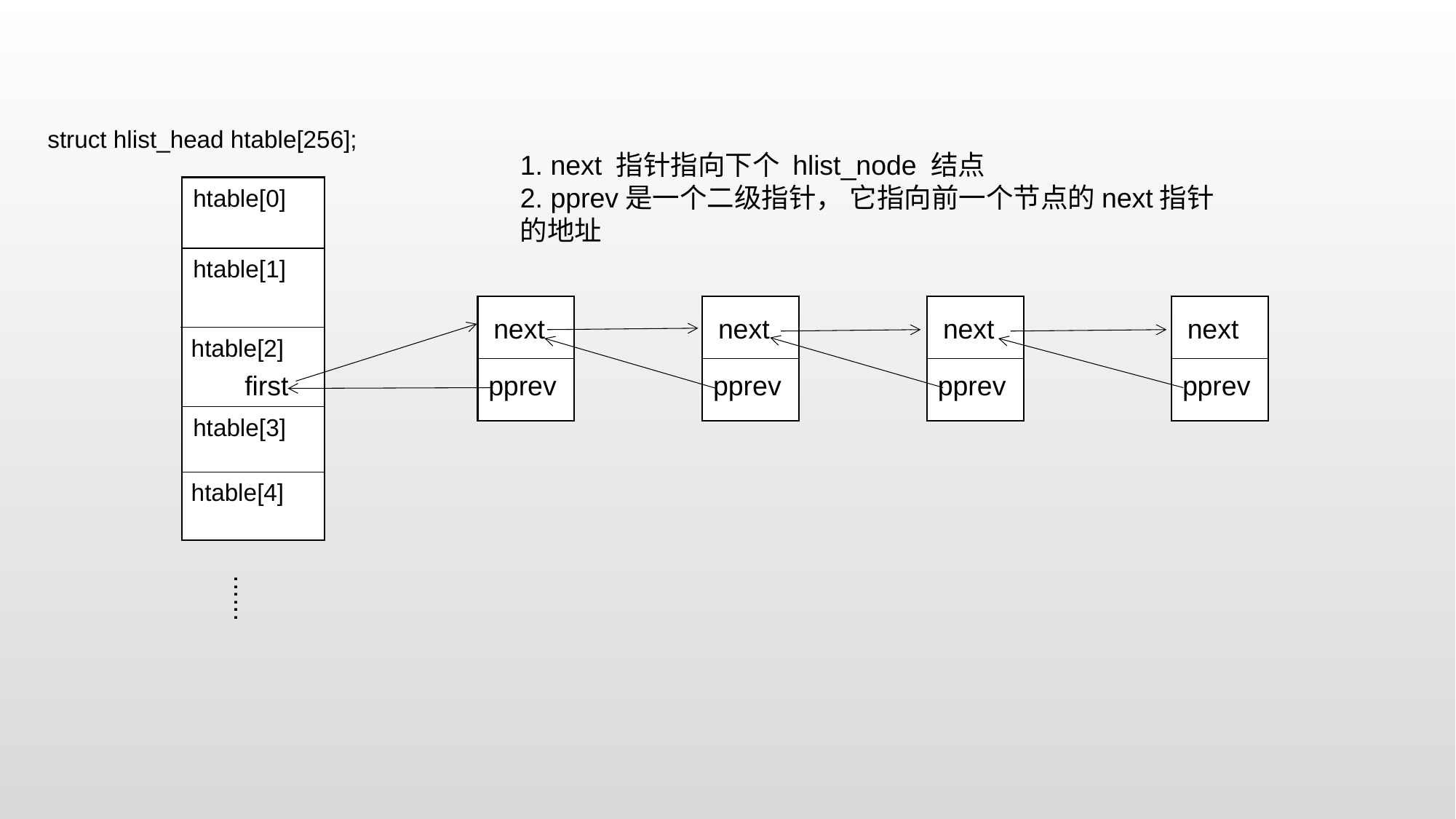

struct hlist_head htable[256];
1. next 指针指向下个 hlist_node 结点
2. pprev是一个二级指针， 它指向前一个节点的next指针的地址

htable[0]
htable[1]

next
next
next
next
htable[2]
first
pprev
pprev
pprev
pprev
htable[3]
htable[4]
......